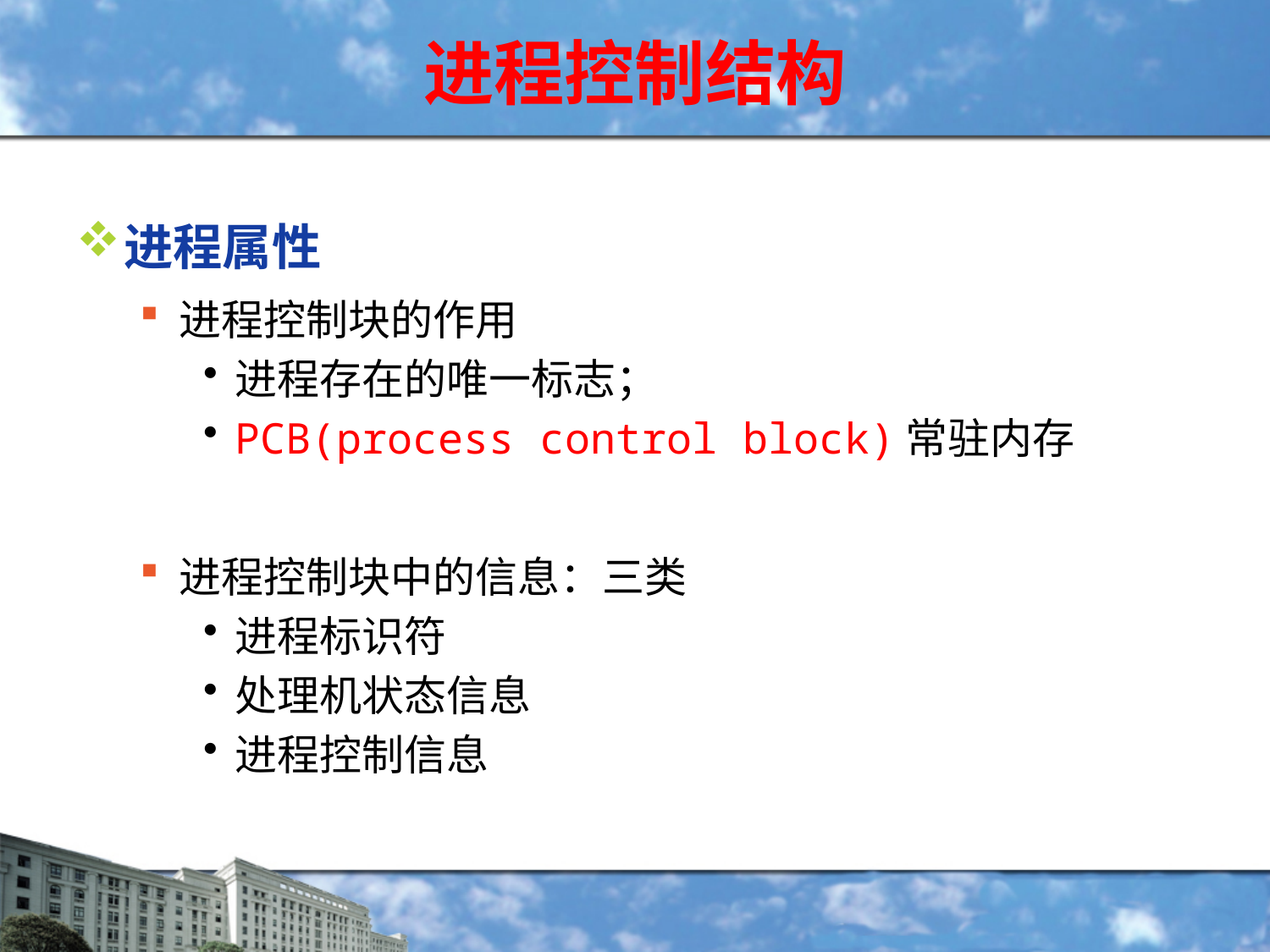

# 进程控制结构
进程属性
进程控制块的作用
进程存在的唯一标志；
PCB(process control block)常驻内存

进程控制块中的信息：三类
进程标识符
处理机状态信息
进程控制信息